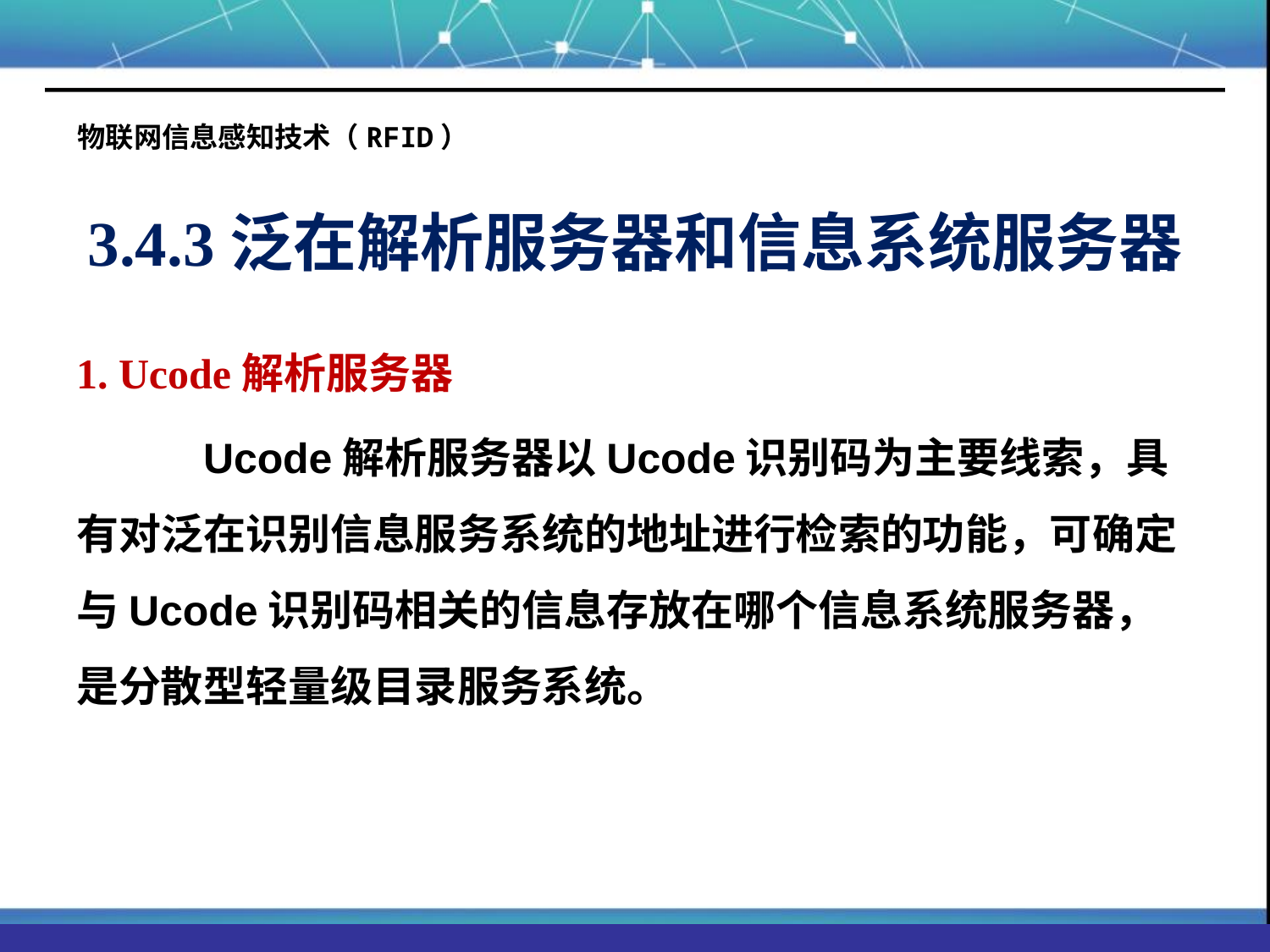

# 物联网信息感知技术（RFID）

3.4.3泛在解析服务器和信息系统服务器

1. Ucode解析服务器
	Ucode解析服务器以Ucode识别码为主要线索，具有对泛在识别信息服务系统的地址进行检索的功能，可确定与Ucode识别码相关的信息存放在哪个信息系统服务器，是分散型轻量级目录服务系统。